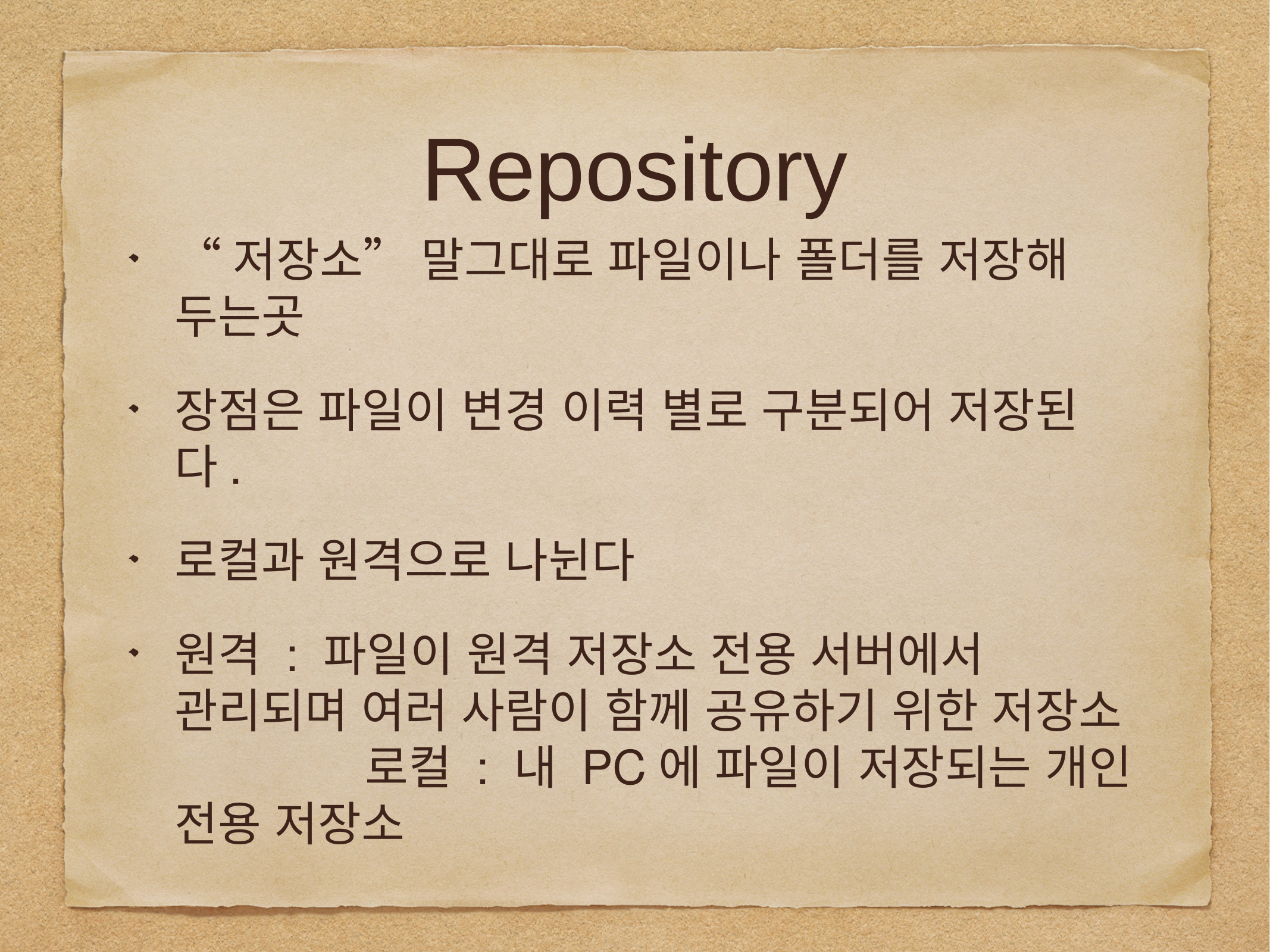

# Repository
“저장소” 말그대로 파일이나 폴더를 저장해 두는곳
장점은 파일이 변경 이력 별로 구분되어 저장된다.
로컬과 원격으로 나뉜다
원격 : 파일이 원격 저장소 전용 서버에서 관리되며 여러 사람이 함께 공유하기 위한 저장소                    로컬 : 내 PC에 파일이 저장되는 개인 전용 저장소